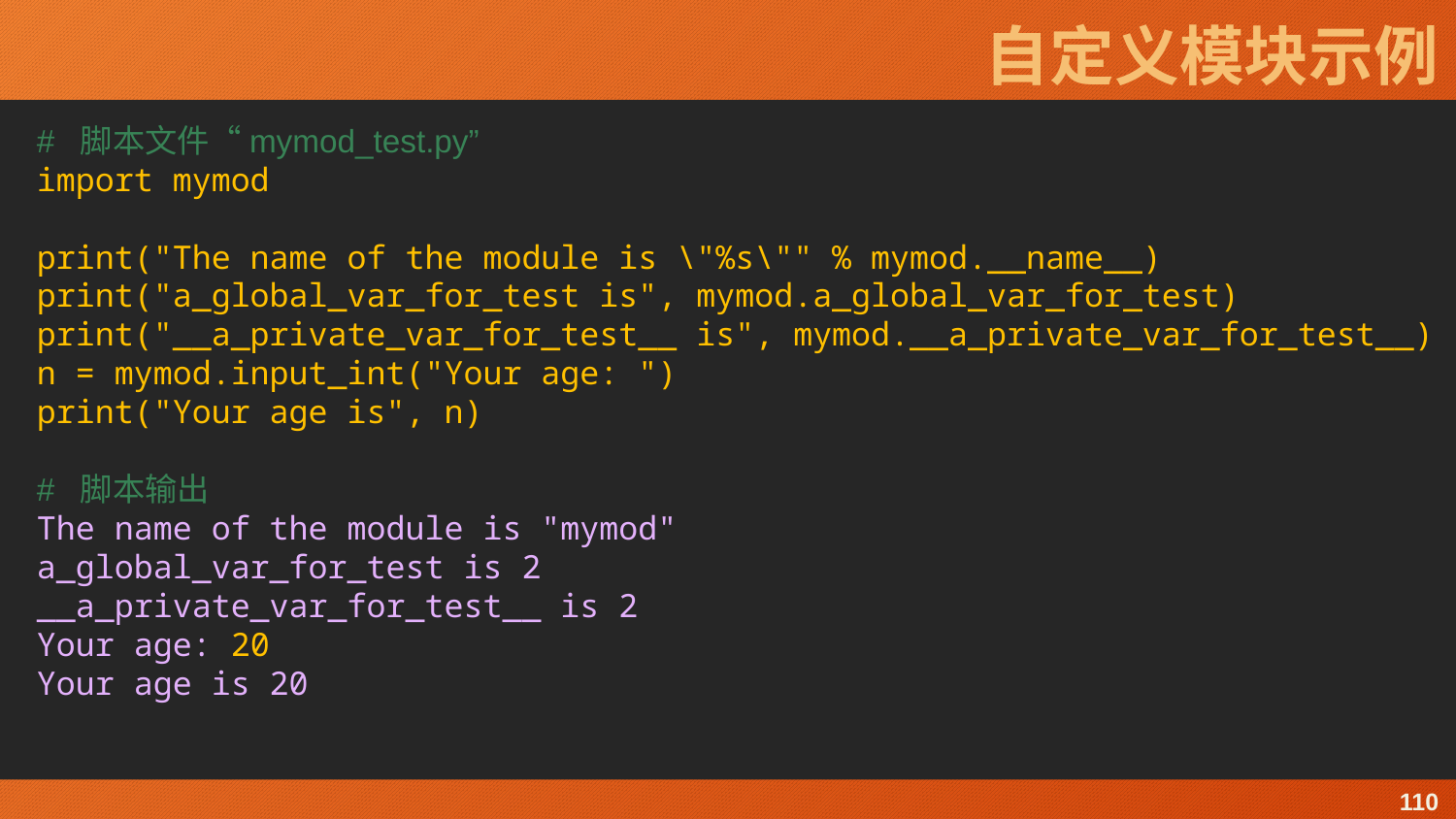

# 自定义模块示例
#  脚本文件“mymod_test.py”
import mymod

print("The name of the module is \"%s\"" % mymod.__name__)
print("a_global_var_for_test is", mymod.a_global_var_for_test)
print("__a_private_var_for_test__ is", mymod.__a_private_var_for_test__)
n = mymod.input_int("Your age: ")
print("Your age is", n)

#  脚本输出
The name of the module is "mymod"
a_global_var_for_test is 2
__a_private_var_for_test__ is 2
Your age: 20
Your age is 20
110